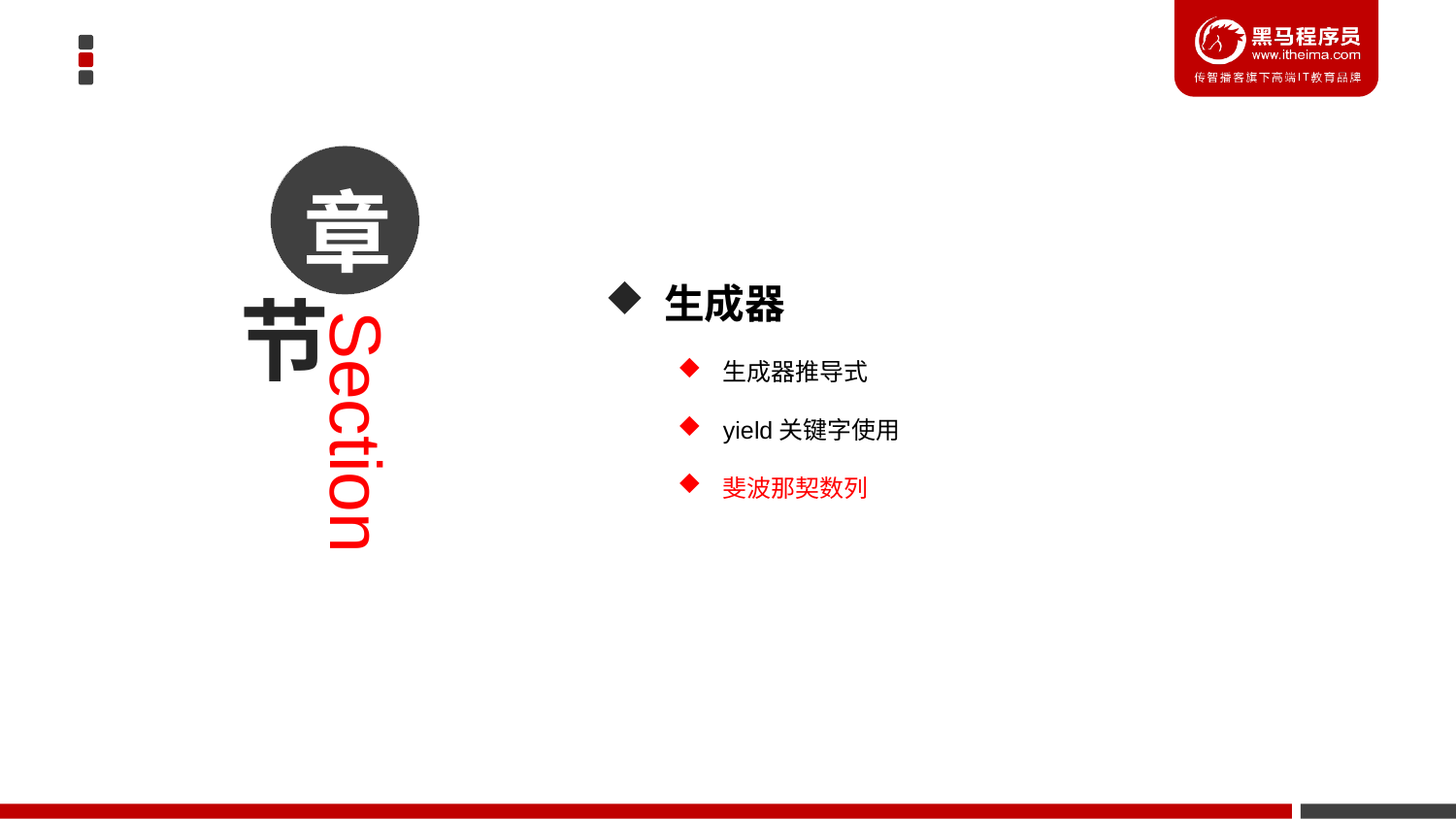

章
 生成器
生成器推导式
yield关键字使用
斐波那契数列

节
Section